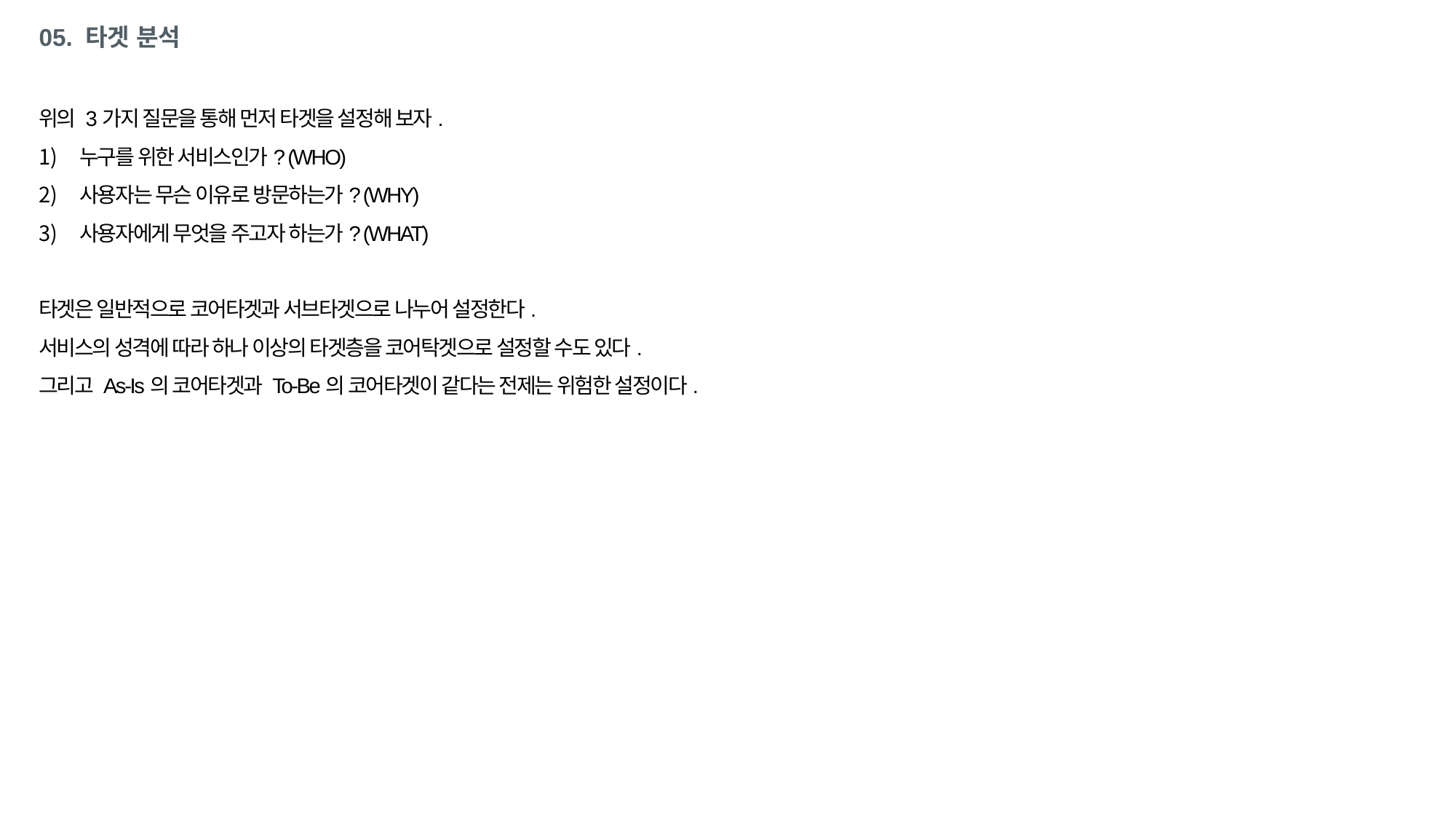

# 05. 타겟 분석
위의 3가지 질문을 통해 먼저 타겟을 설정해 보자.
누구를 위한 서비스인가? (WHO)
사용자는 무슨 이유로 방문하는가? (WHY)
사용자에게 무엇을 주고자 하는가? (WHAT)

타겟은 일반적으로 코어타겟과 서브타겟으로 나누어 설정한다.
서비스의 성격에 따라 하나 이상의 타겟층을 코어탁겟으로 설정할 수도 있다.
그리고 As-Is의 코어타겟과 To-Be의 코어타겟이 같다는 전제는 위험한 설정이다.